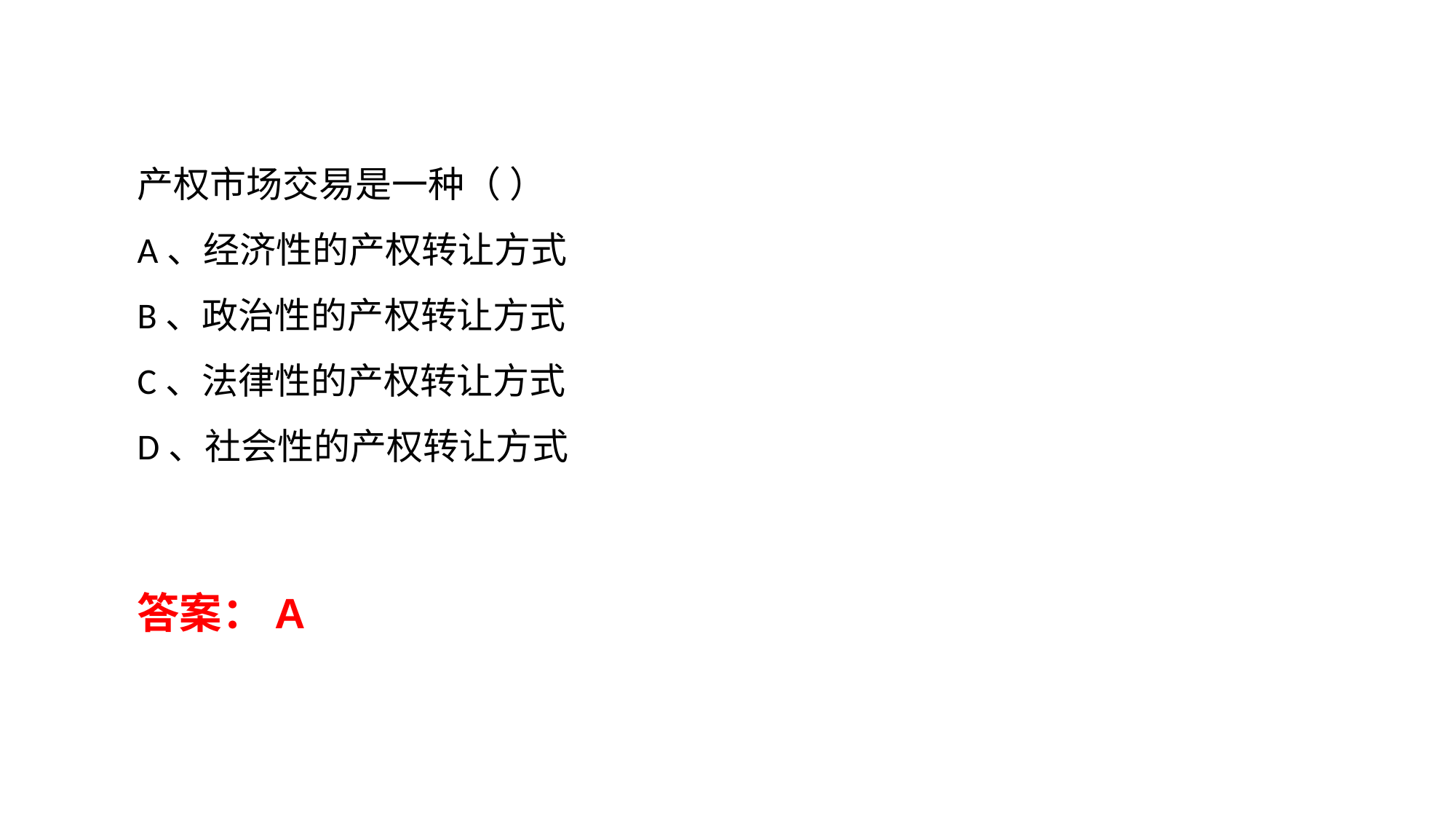

产权市场交易是一种（ ）
A、经济性的产权转让方式
B、政治性的产权转让方式
C、法律性的产权转让方式
D、社会性的产权转让方式

答案：A